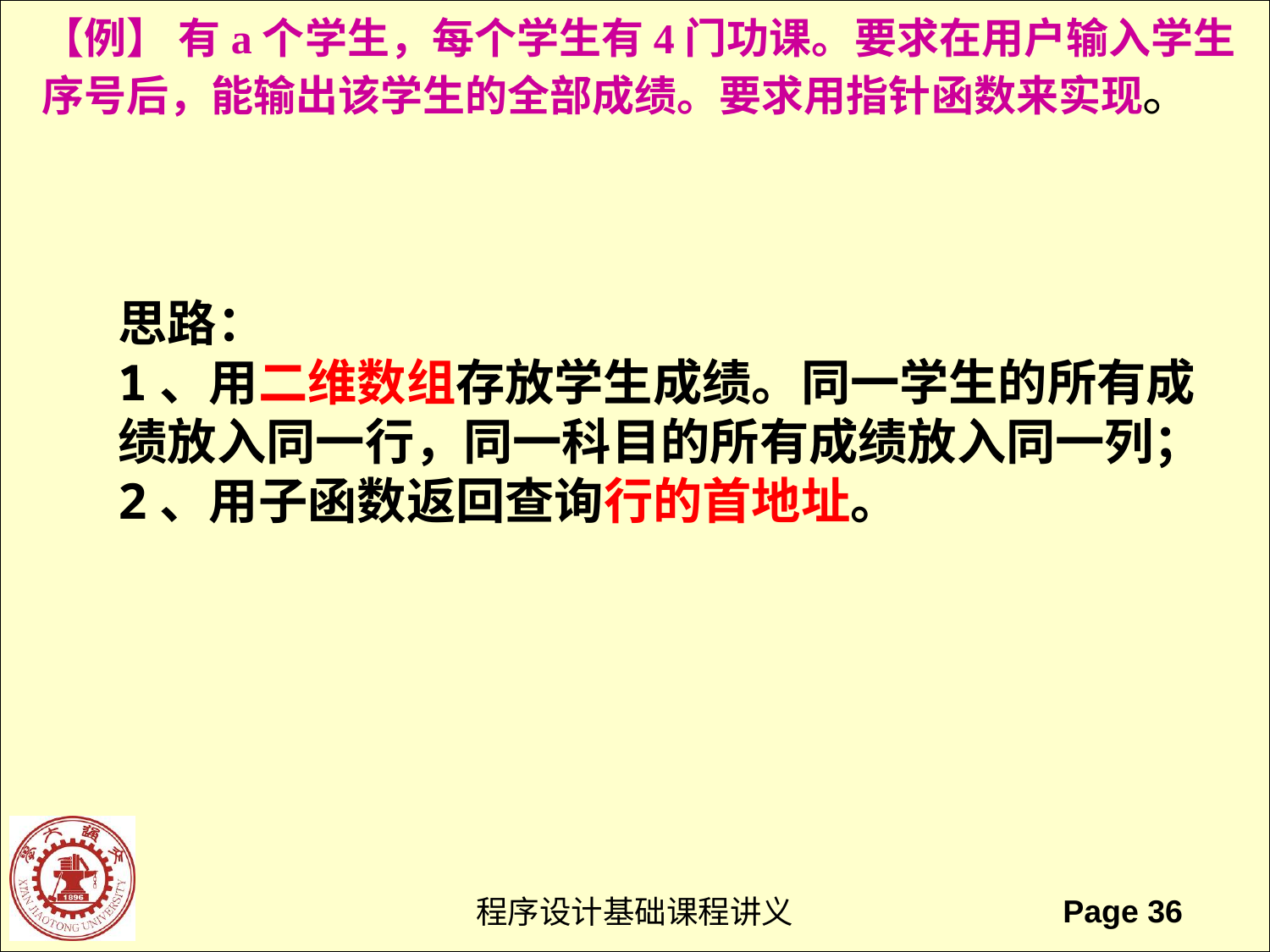

【例】 有a个学生，每个学生有4门功课。要求在用户输入学生序号后，能输出该学生的全部成绩。要求用指针函数来实现。
思路：
1、用二维数组存放学生成绩。同一学生的所有成绩放入同一行，同一科目的所有成绩放入同一列；
2、用子函数返回查询行的首地址。